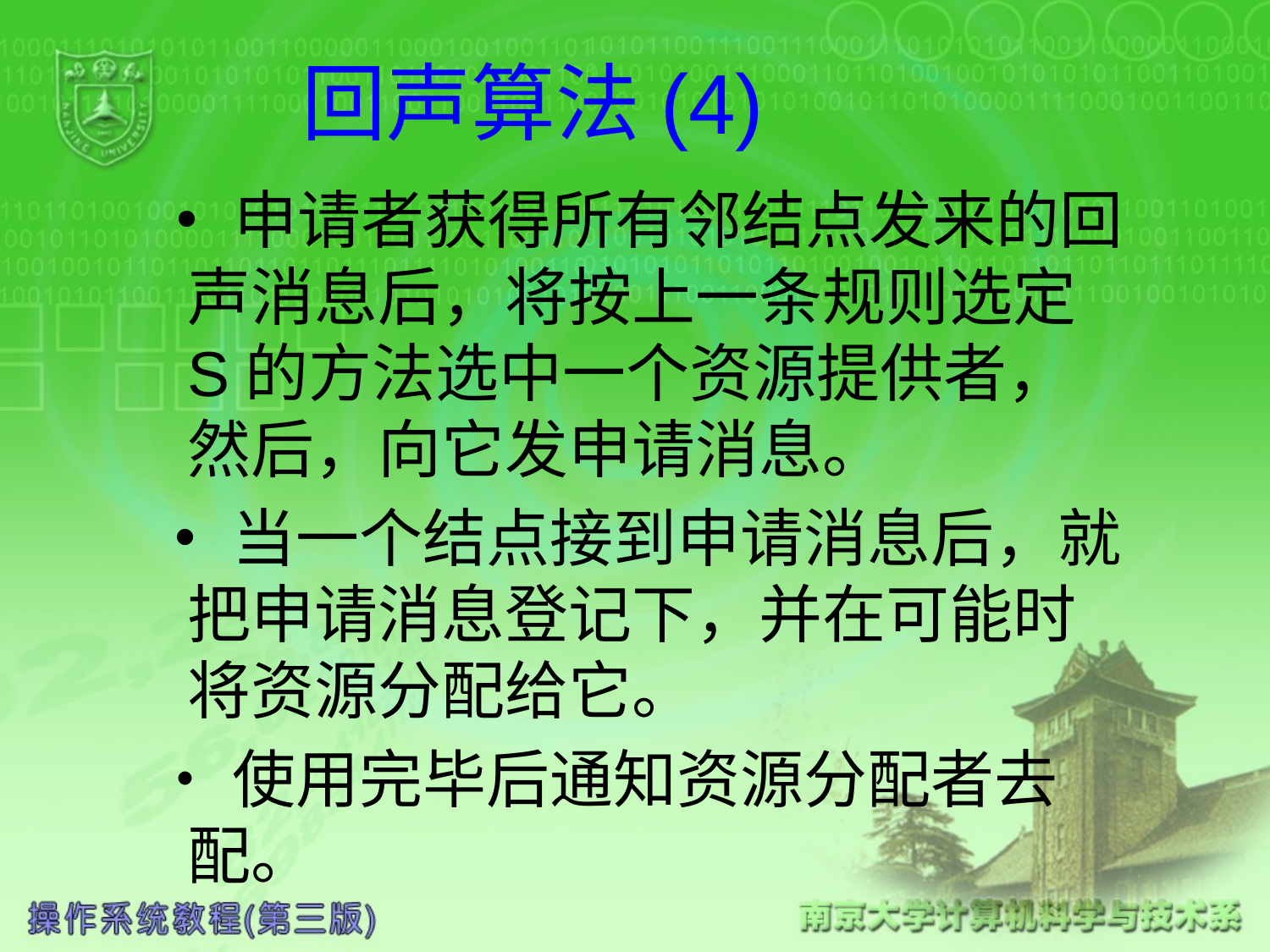

# 回声算法(4)
 •申请者获得所有邻结点发来的回声消息后，将按上一条规则选定S的方法选中一个资源提供者，然后，向它发申请消息。
 •当一个结点接到申请消息后，就把申请消息登记下，并在可能时将资源分配给它。
 •使用完毕后通知资源分配者去配。